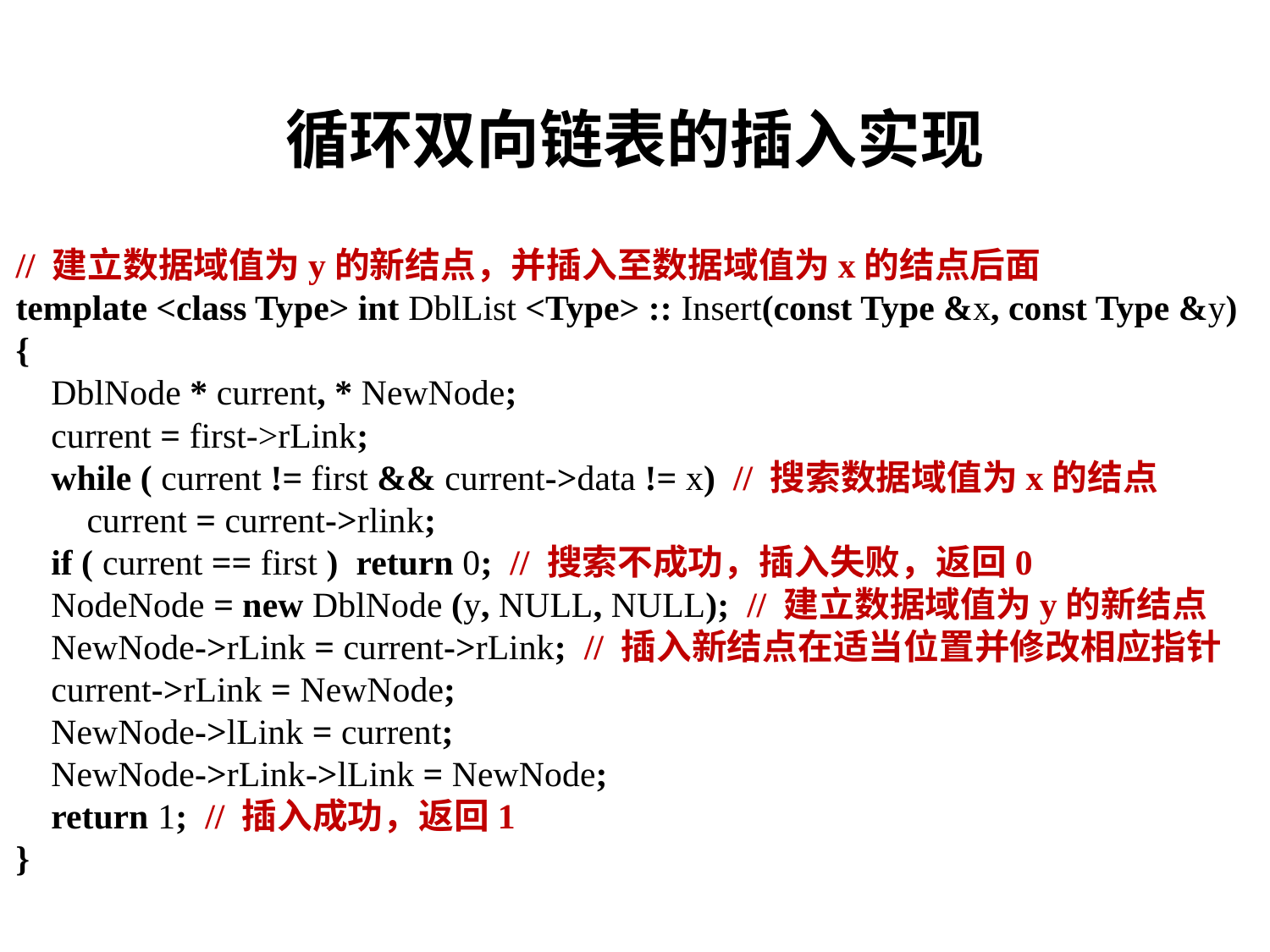

# 循环双向链表的插入实现
// 建立数据域值为y的新结点，并插入至数据域值为x的结点后面
template <class Type> int DblList <Type> :: Insert(const Type &x, const Type &y) {
    DblNode * current, * NewNode;
    current = first->rLink;
    while ( current != first && current->data != x)  // 搜索数据域值为x的结点
        current = current->rlink;
    if ( current == first )  return 0;  // 搜索不成功，插入失败，返回0
    NodeNode = new DblNode (y, NULL, NULL);  // 建立数据域值为y的新结点
    NewNode->rLink = current->rLink;  // 插入新结点在适当位置并修改相应指针
    current->rLink = NewNode;
    NewNode->lLink = current;
    NewNode->rLink->lLink = NewNode;
    return 1;  // 插入成功，返回1
}